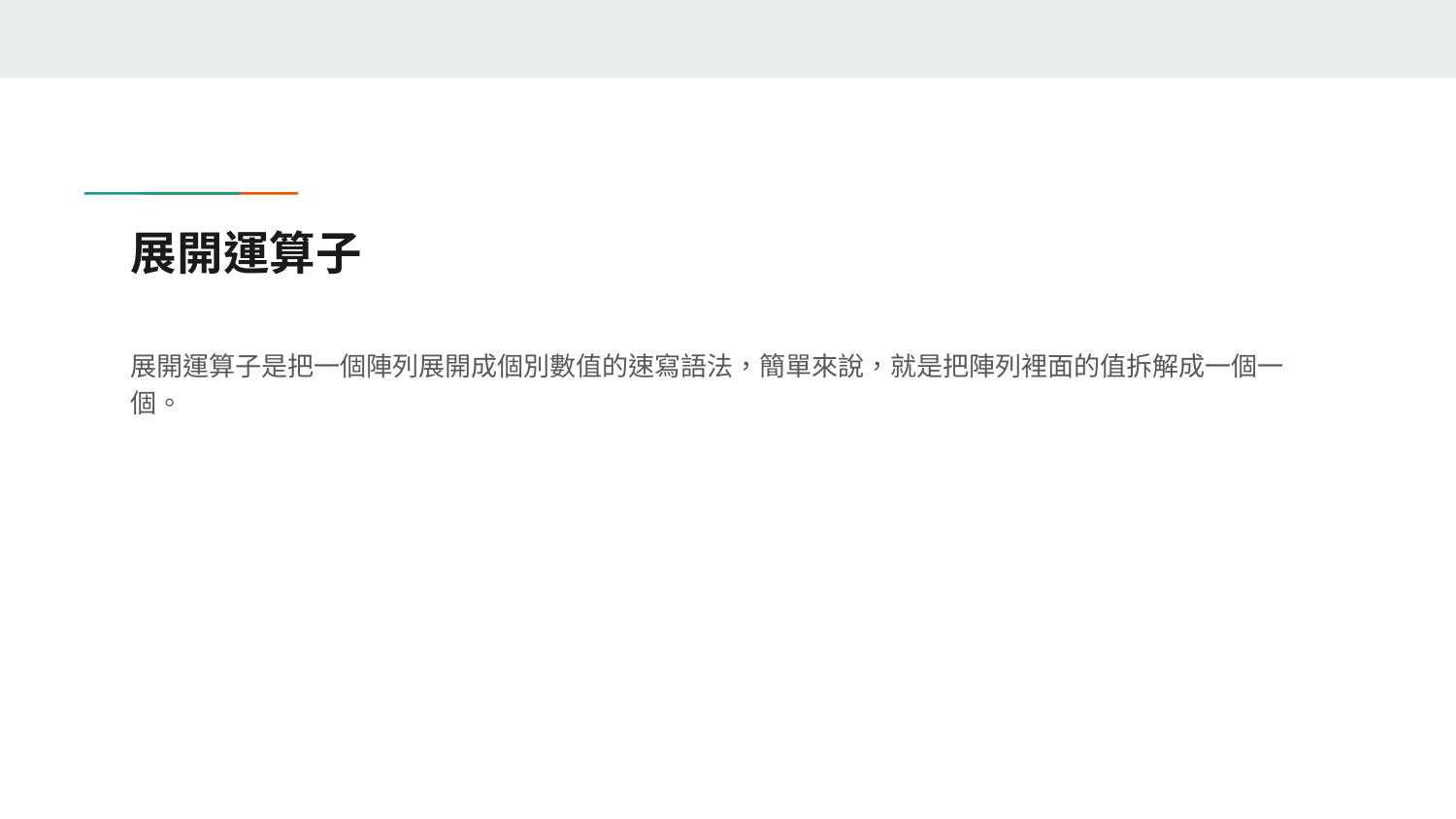

# 展開運算子
展開運算子是把一個陣列展開成個別數值的速寫語法，簡單來說，就是把陣列裡面的值拆解成一個一個。